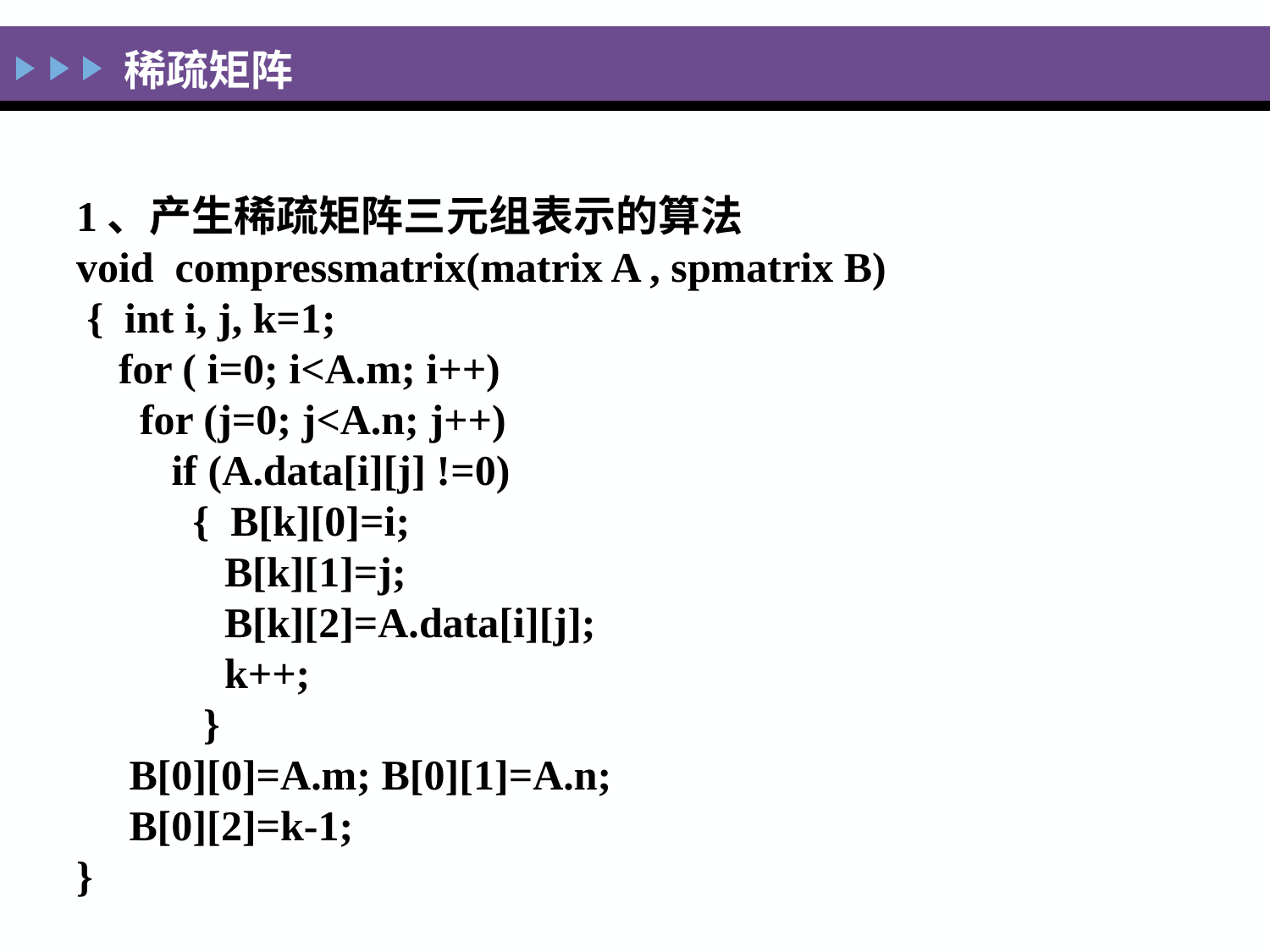

稀疏矩阵
# 1、产生稀疏矩阵三元组表示的算法 void  compressmatrix(matrix A , spmatrix B) {  int i, j, k=1; for ( i=0; i<A.m; i++) for (j=0; j<A.n; j++) if (A.data[i][j] !=0) {  B[k][0]=i; B[k][1]=j; B[k][2]=A.data[i][j]; k++; } B[0][0]=A.m; B[0][1]=A.n; B[0][2]=k-1; }